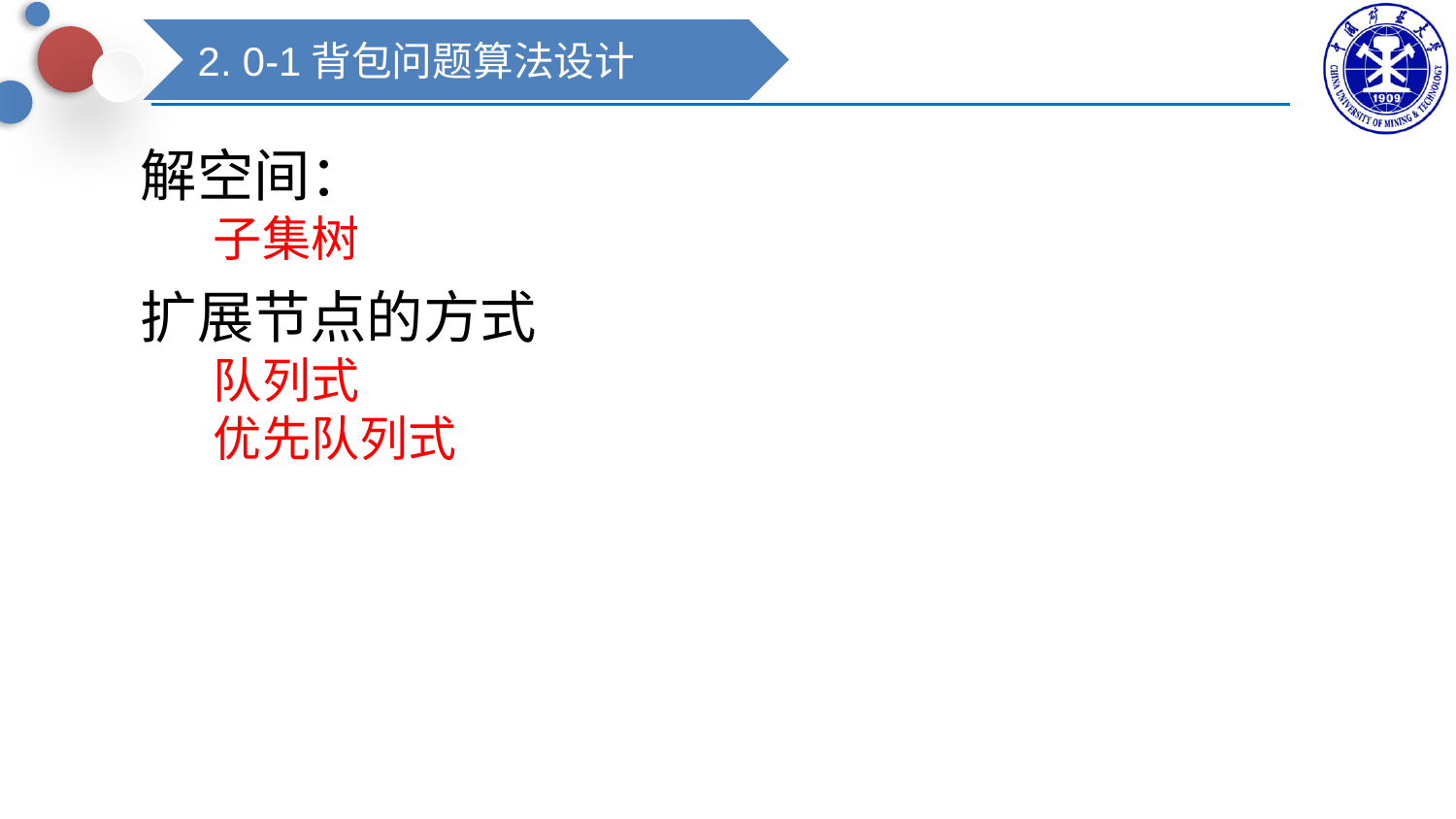

2. 0-1背包问题算法设计
解空间：
子集树
扩展节点的方式
队列式
优先队列式